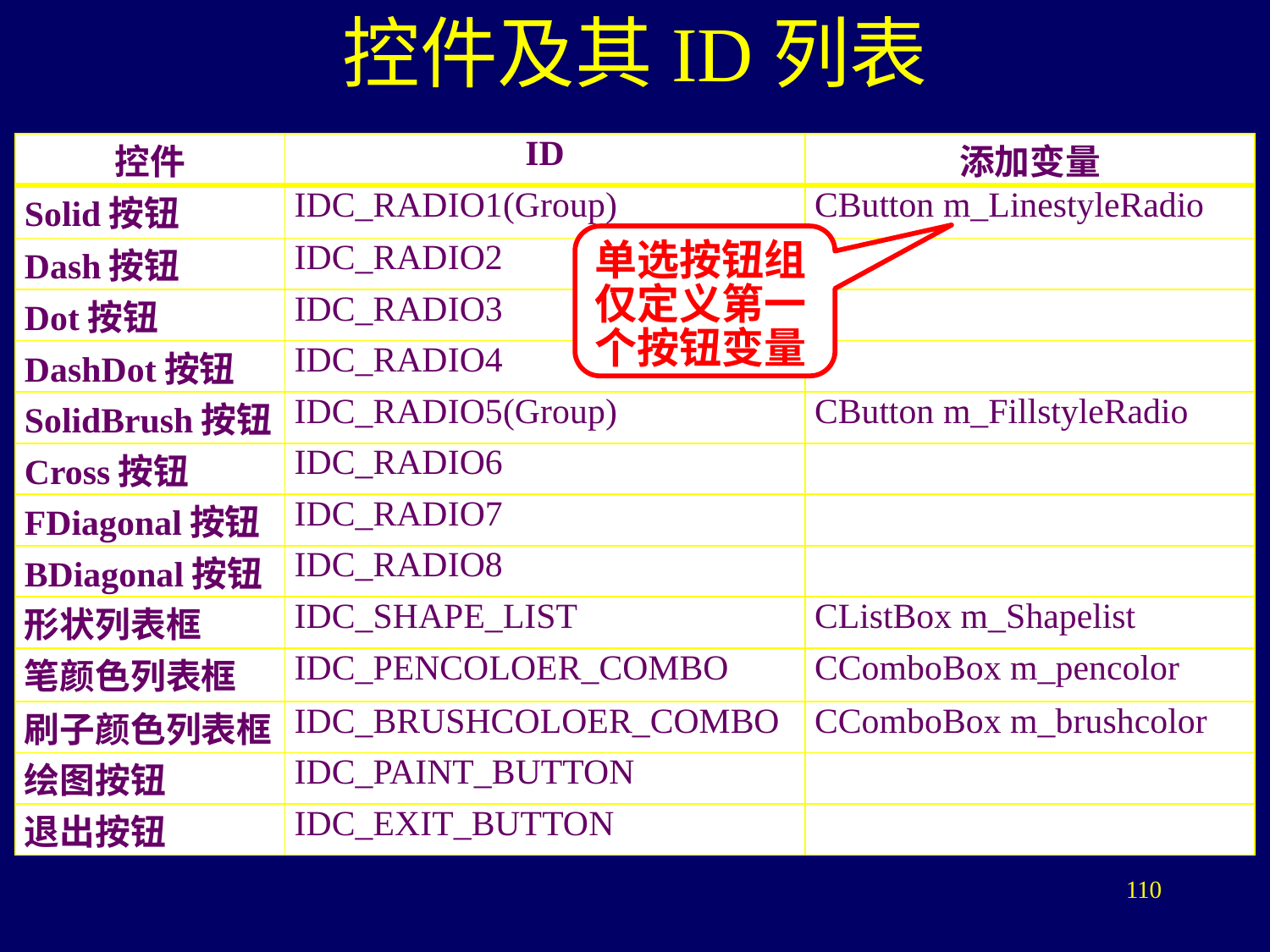

# 控件及其ID列表
| 控件 | ID | 添加变量 |
| --- | --- | --- |
| Solid按钮 | IDC\_RADIO1(Group) | CButton m\_LinestyleRadio |
| Dash按钮 | IDC\_RADIO2 |  |
| Dot按钮 | IDC\_RADIO3 |  |
| DashDot按钮 | IDC\_RADIO4 |  |
| SolidBrush按钮 | IDC\_RADIO5(Group) | CButton m\_FillstyleRadio |
| Cross按钮 | IDC\_RADIO6 |  |
| FDiagonal按钮 | IDC\_RADIO7 |  |
| BDiagonal按钮 | IDC\_RADIO8 |  |
| 形状列表框 | IDC\_SHAPE\_LIST | CListBox m\_Shapelist |
| 笔颜色列表框 | IDC\_PENCOLOER\_COMBO | CComboBox m\_pencolor |
| 刷子颜色列表框 | IDC\_BRUSHCOLOER\_COMBO | CComboBox m\_brushcolor |
| 绘图按钮 | IDC\_PAINT\_BUTTON |  |
| 退出按钮 | IDC\_EXIT\_BUTTON |  |
单选按钮组仅定义第一个按钮变量
110